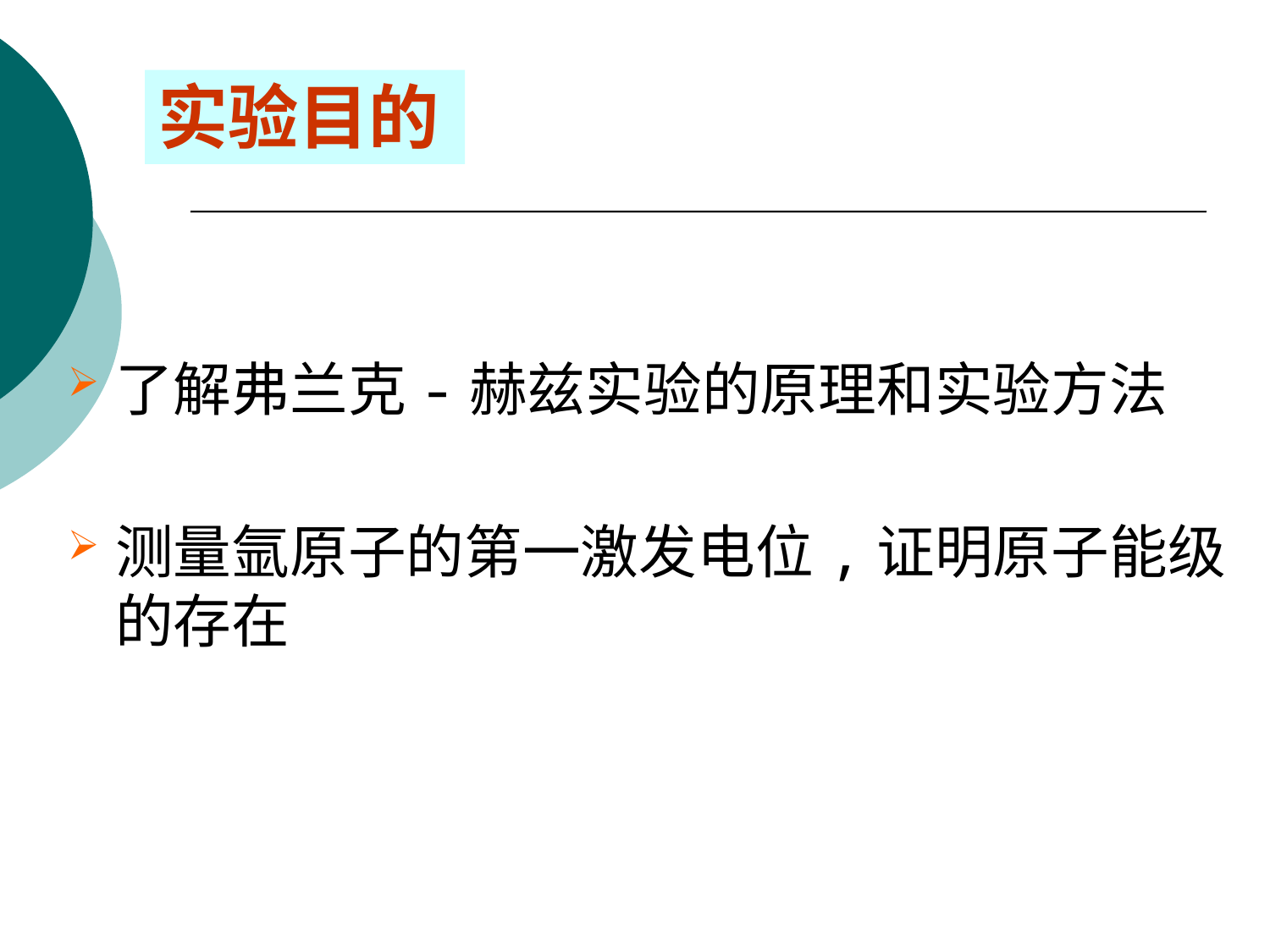

# 实验目的
了解弗兰克-赫兹实验的原理和实验方法

测量氩原子的第一激发电位,证明原子能级的存在